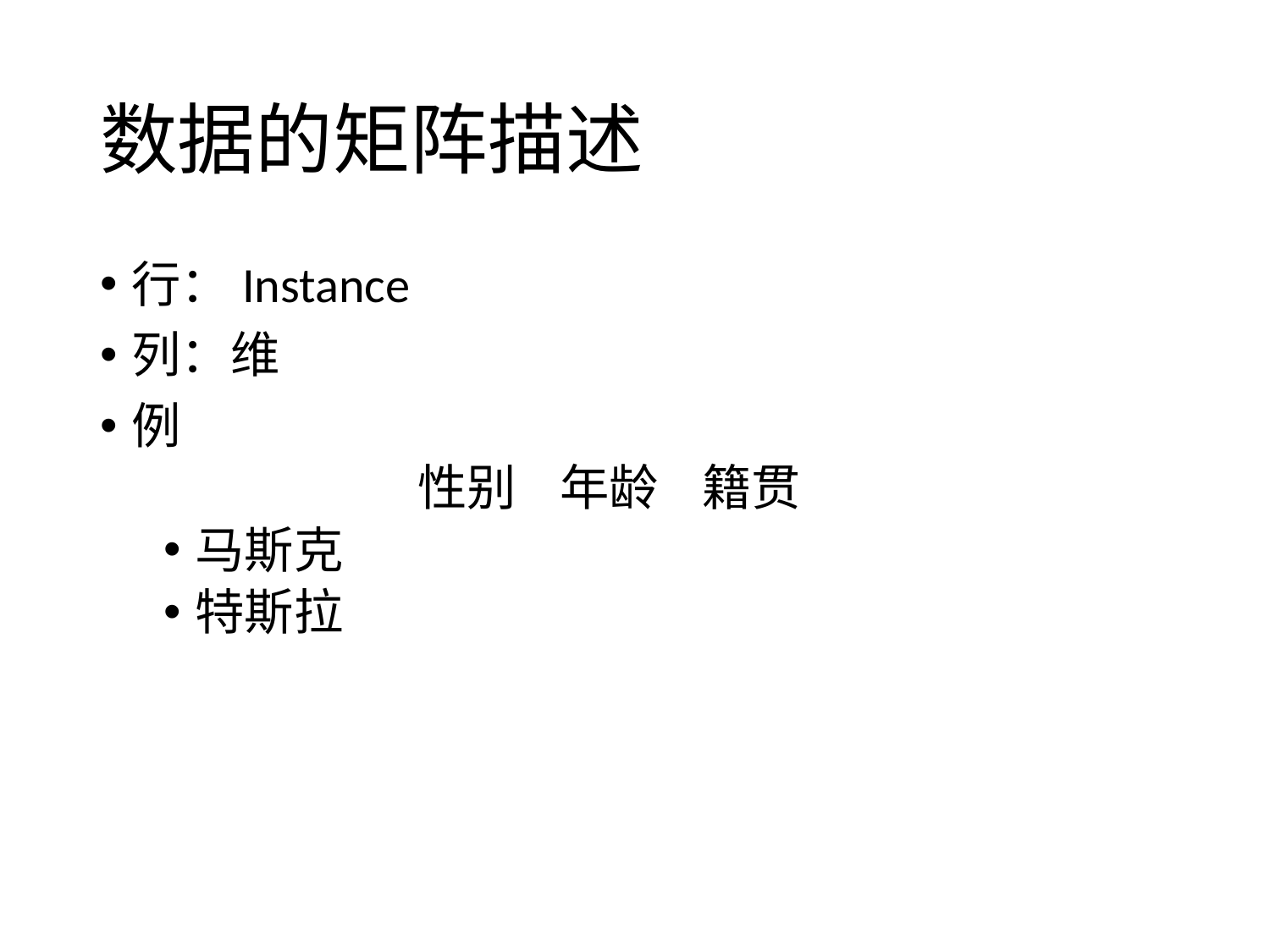

# 数据的矩阵描述
行：Instance
列：维
例
                      性别    年龄    籍贯
马斯克
特斯拉